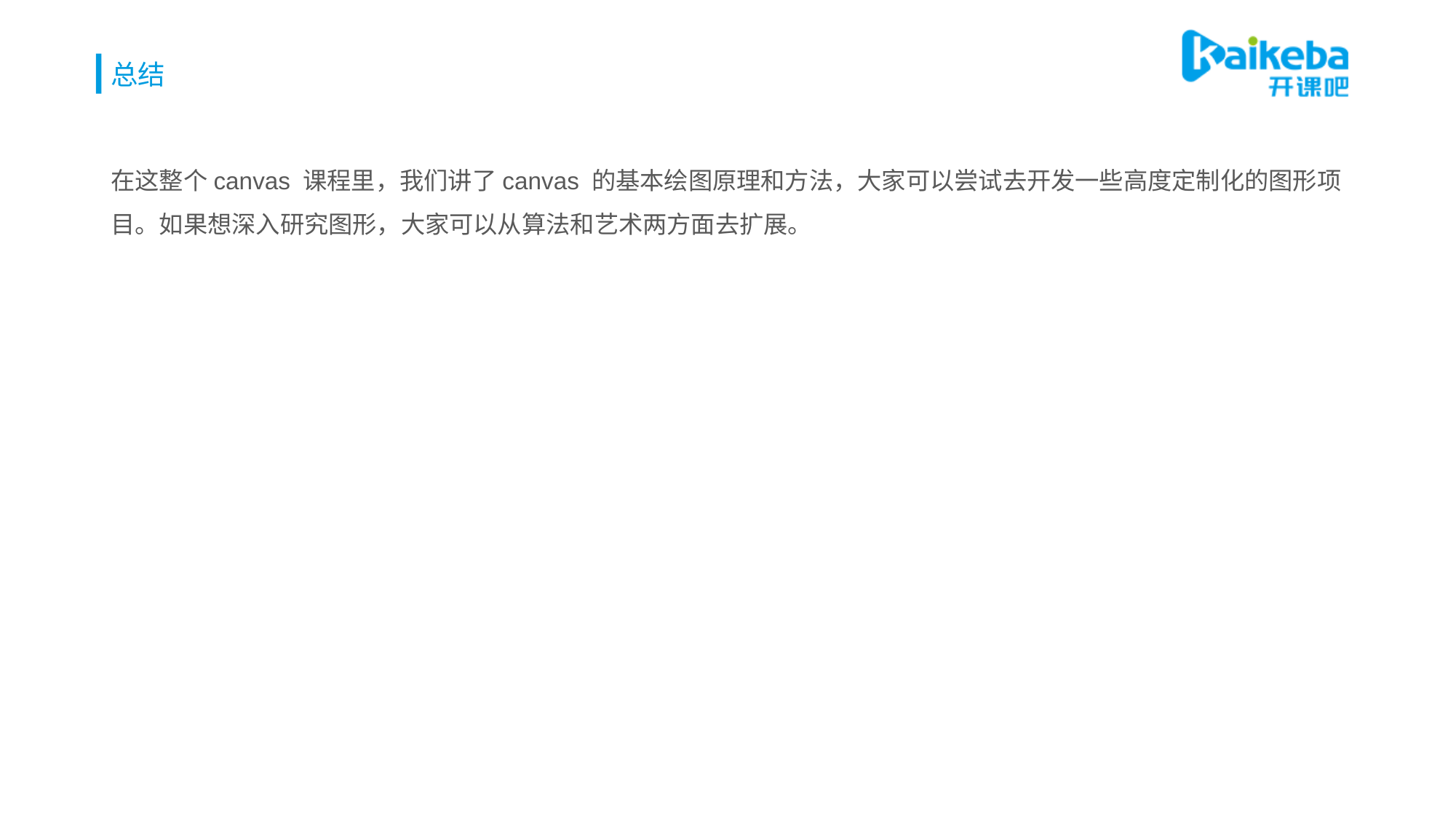

# 总结
在这整个canvas 课程里，我们讲了canvas 的基本绘图原理和方法，大家可以尝试去开发一些高度定制化的图形项目。如果想深入研究图形，大家可以从算法和艺术两方面去扩展。